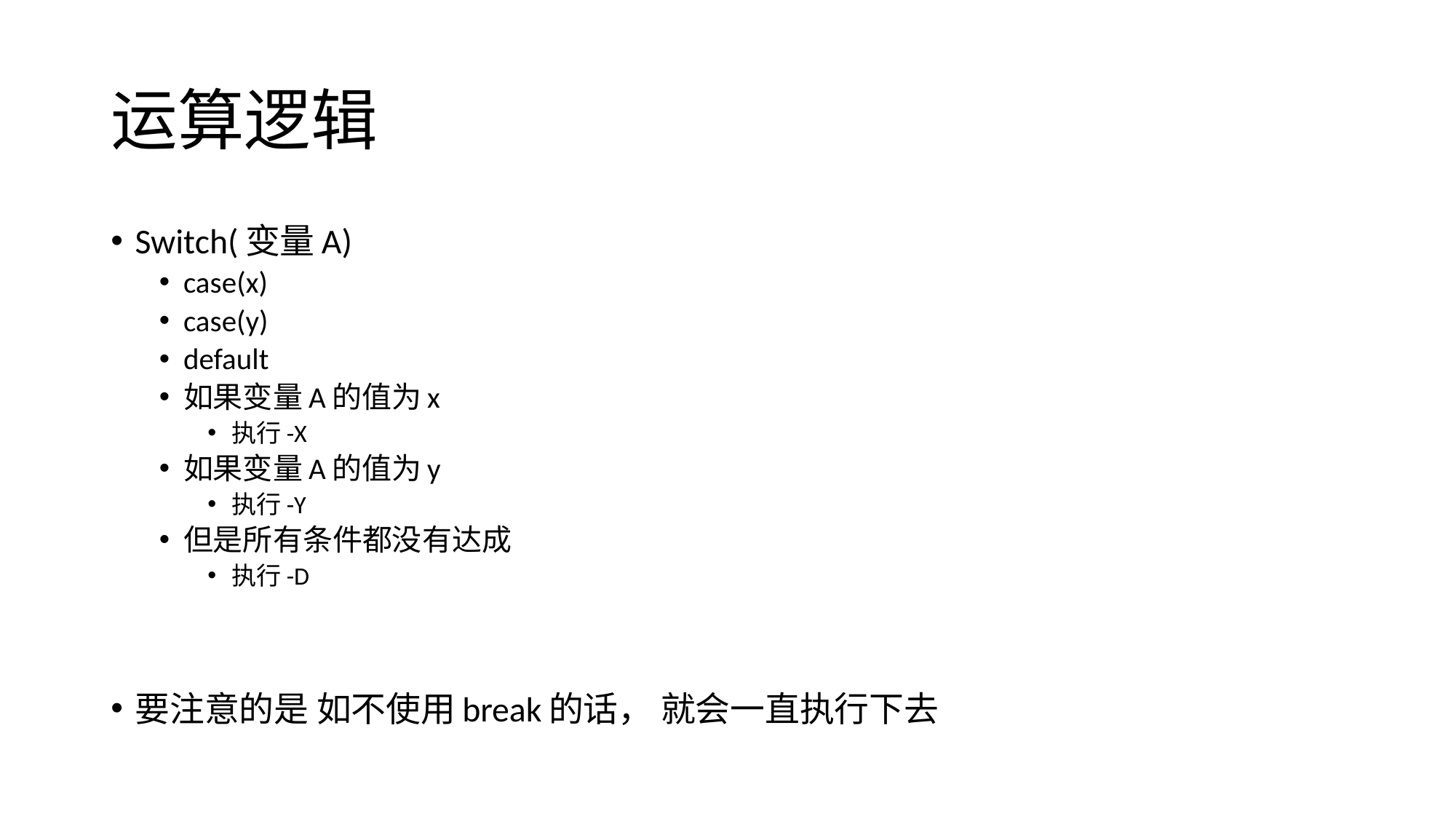

# 运算逻辑
Switch(变量A)
case(x)
case(y)
default
如果变量A的值为x
执行-X
如果变量A的值为y
执行-Y
但是所有条件都没有达成
执行-D

要注意的是 如不使用break的话， 就会一直执行下去